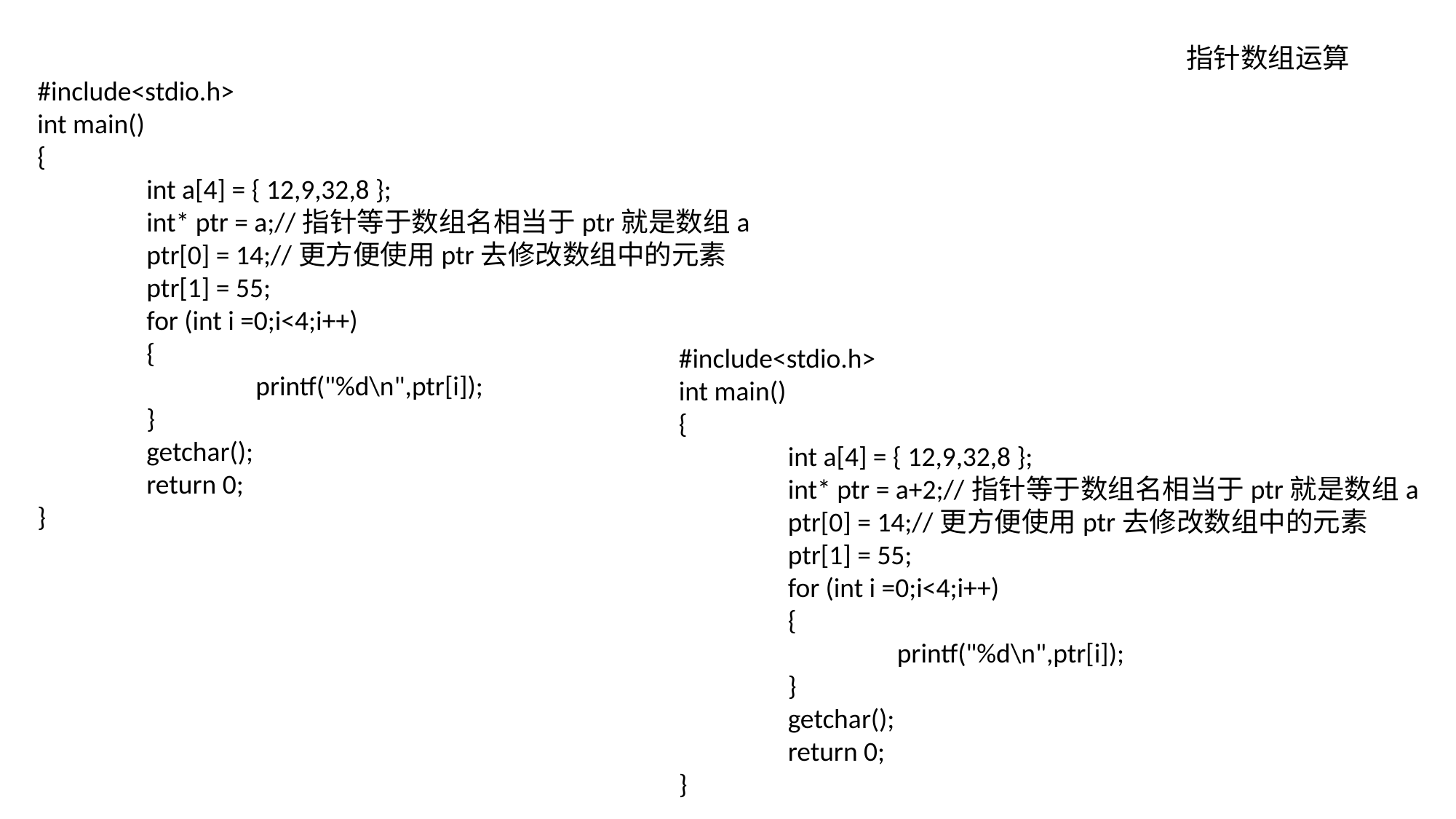

指针数组运算
#include<stdio.h>
int main()
{
	int a[4] = { 12,9,32,8 };
	int* ptr = a;//指针等于数组名相当于ptr就是数组a
	ptr[0] = 14;//更方便使用ptr去修改数组中的元素
	ptr[1] = 55;
	for (int i =0;i<4;i++)
	{
		printf("%d\n",ptr[i]);
	}
	getchar();
	return 0;
}

#include<stdio.h>
int main()
{
	int a[4] = { 12,9,32,8 };
	int* ptr = a+2;//指针等于数组名相当于ptr就是数组a
	ptr[0] = 14;//更方便使用ptr去修改数组中的元素
	ptr[1] = 55;
	for (int i =0;i<4;i++)
	{
		printf("%d\n",ptr[i]);
	}
	getchar();
	return 0;
}